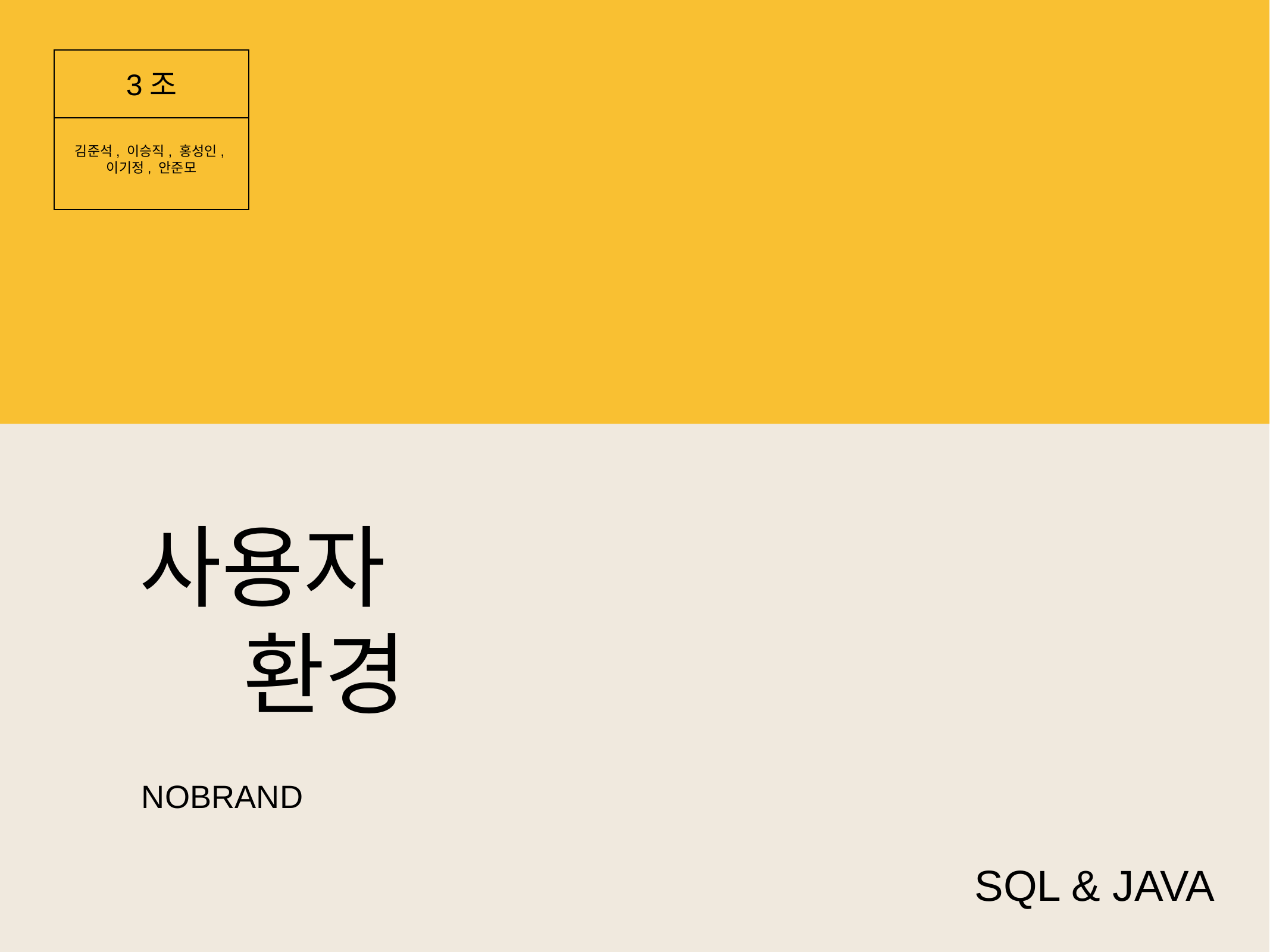

3조

김준석, 이승직, 홍성인,
이기정, 안준모
사용자
환경
NOBRAND
SQL & JAVA